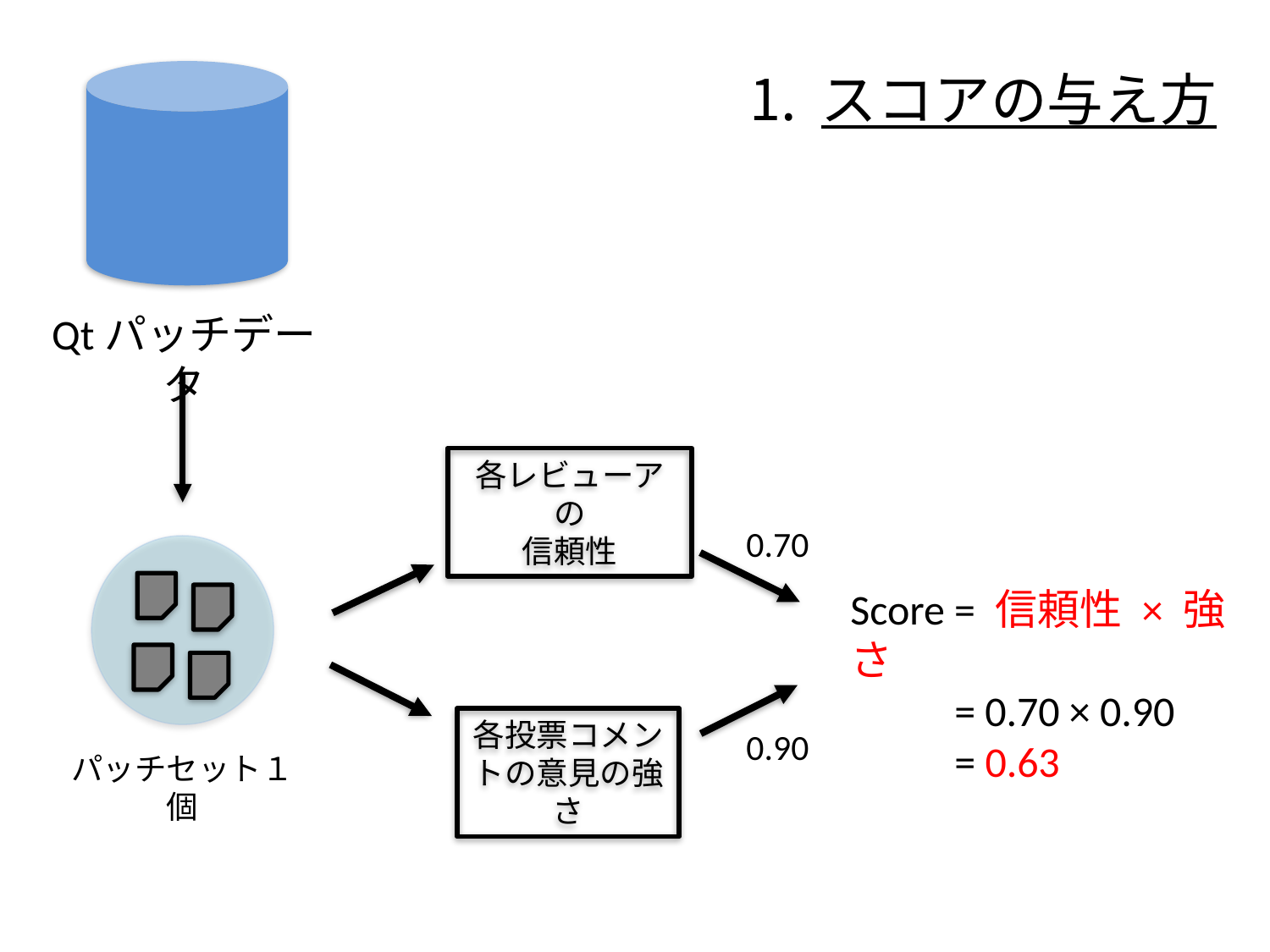

スコアの与え方

Qtパッチデータ
各レビューアの
信頼性
0.70

Score = 信頼性 × 強さ
Score = 0.70 × 0.90
Score = 0.63

各投票コメントの意見の強さ
0.90
パッチセット１個